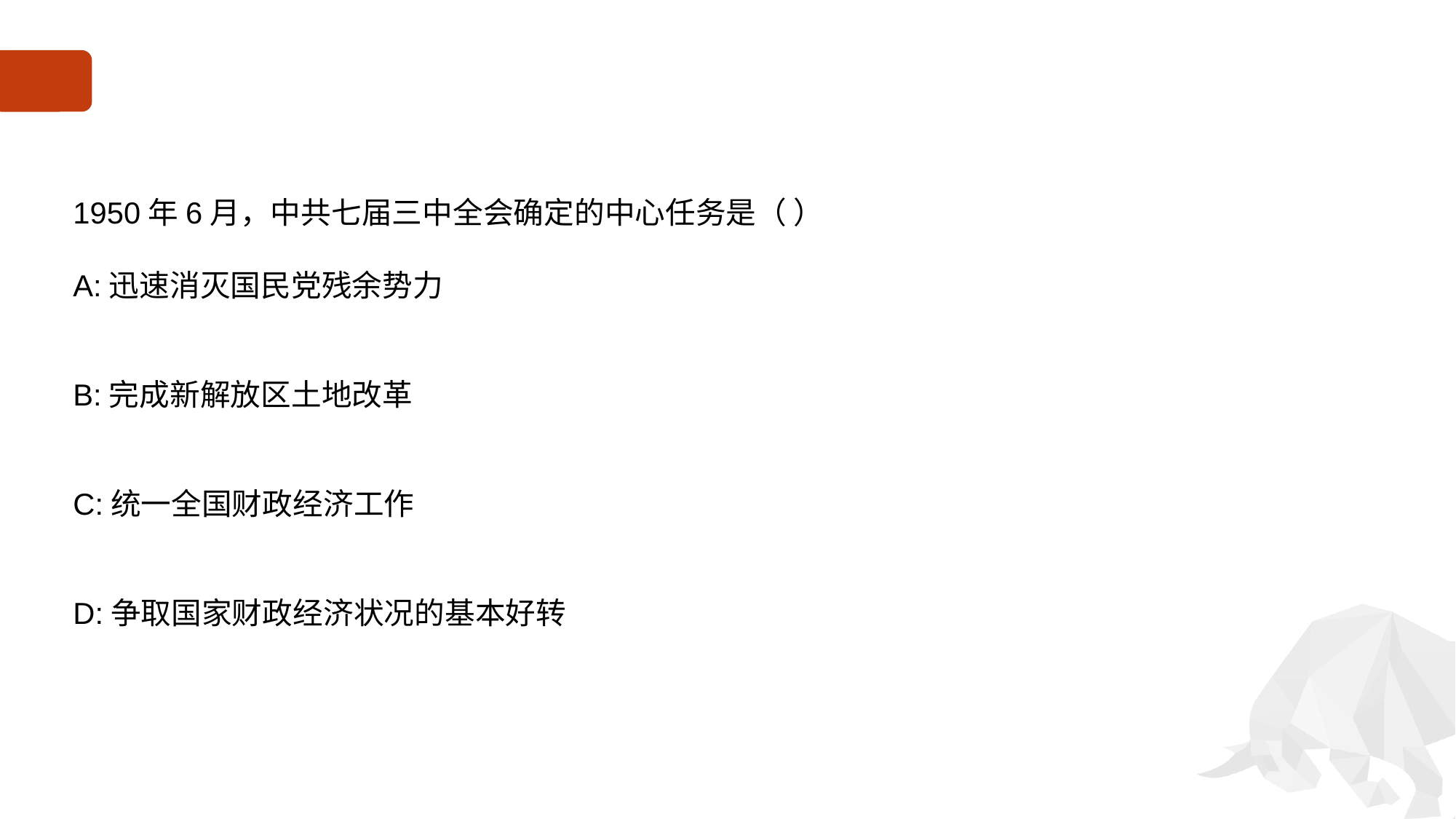

#
1950年6月，中共七届三中全会确定的中心任务是（ ）

A:迅速消灭国民党残余势力

B:完成新解放区土地改革

C:统一全国财政经济工作

D:争取国家财政经济状况的基本好转